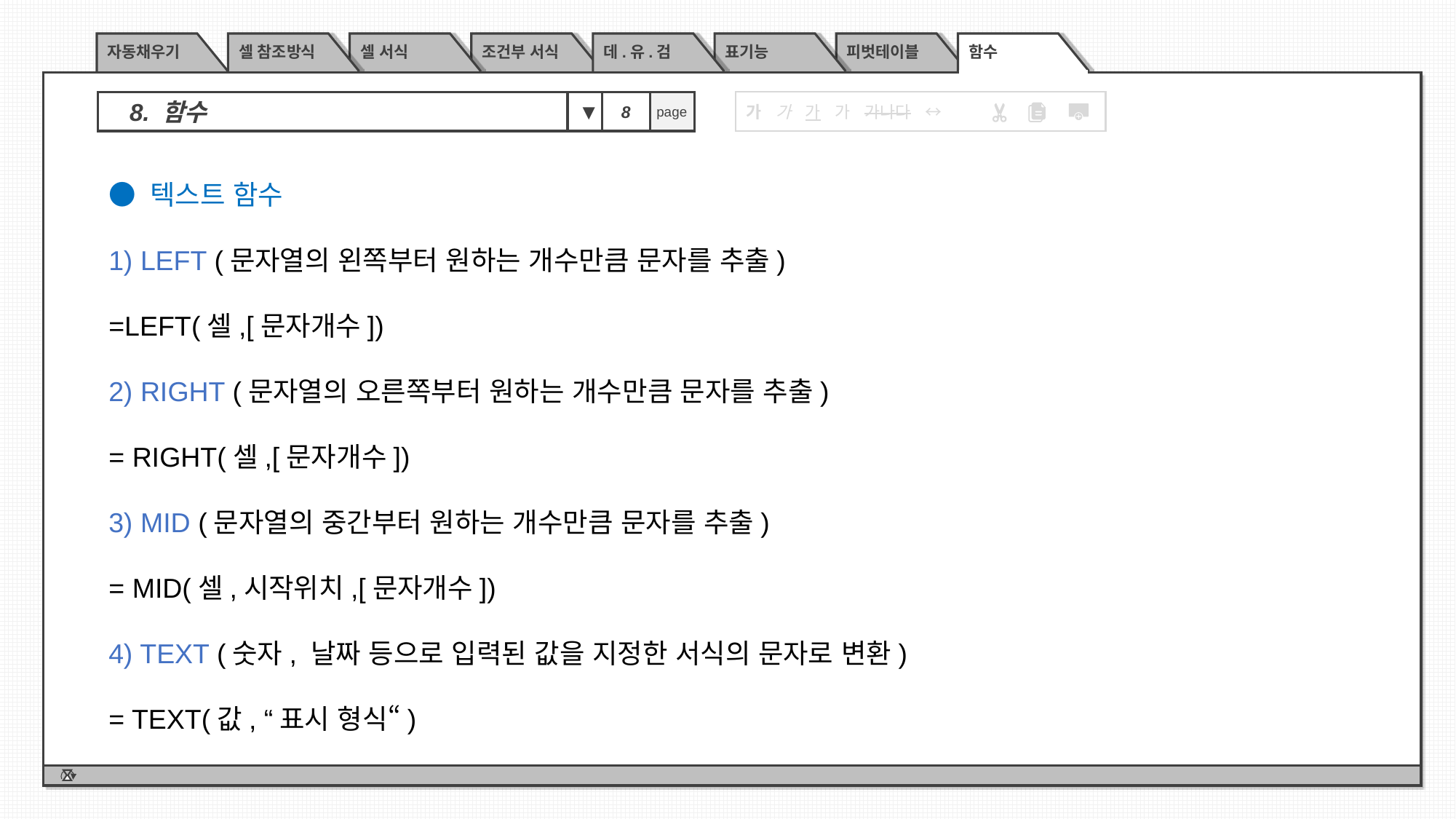

자동채우기
셀 참조방식
셀 서식
조건부 서식
데.유.검

표기능
피벗테이블
함수

8. 함수
▼
page
가   가   가   가   가나다   ↔

8
● 텍스트 함수

1) LEFT (문자열의 왼쪽부터 원하는 개수만큼 문자를 추출)

=LEFT(셀,[문자개수])

2) RIGHT (문자열의 오른쪽부터 원하는 개수만큼 문자를 추출)

= RIGHT(셀,[문자개수])

3) MID (문자열의 중간부터 원하는 개수만큼 문자를 추출)

= MID(셀,시작위치,[문자개수])

4) TEXT (숫자, 날짜 등으로 입력된 값을 지정한 서식의 문자로 변환)

= TEXT(값, “표시 형식“)